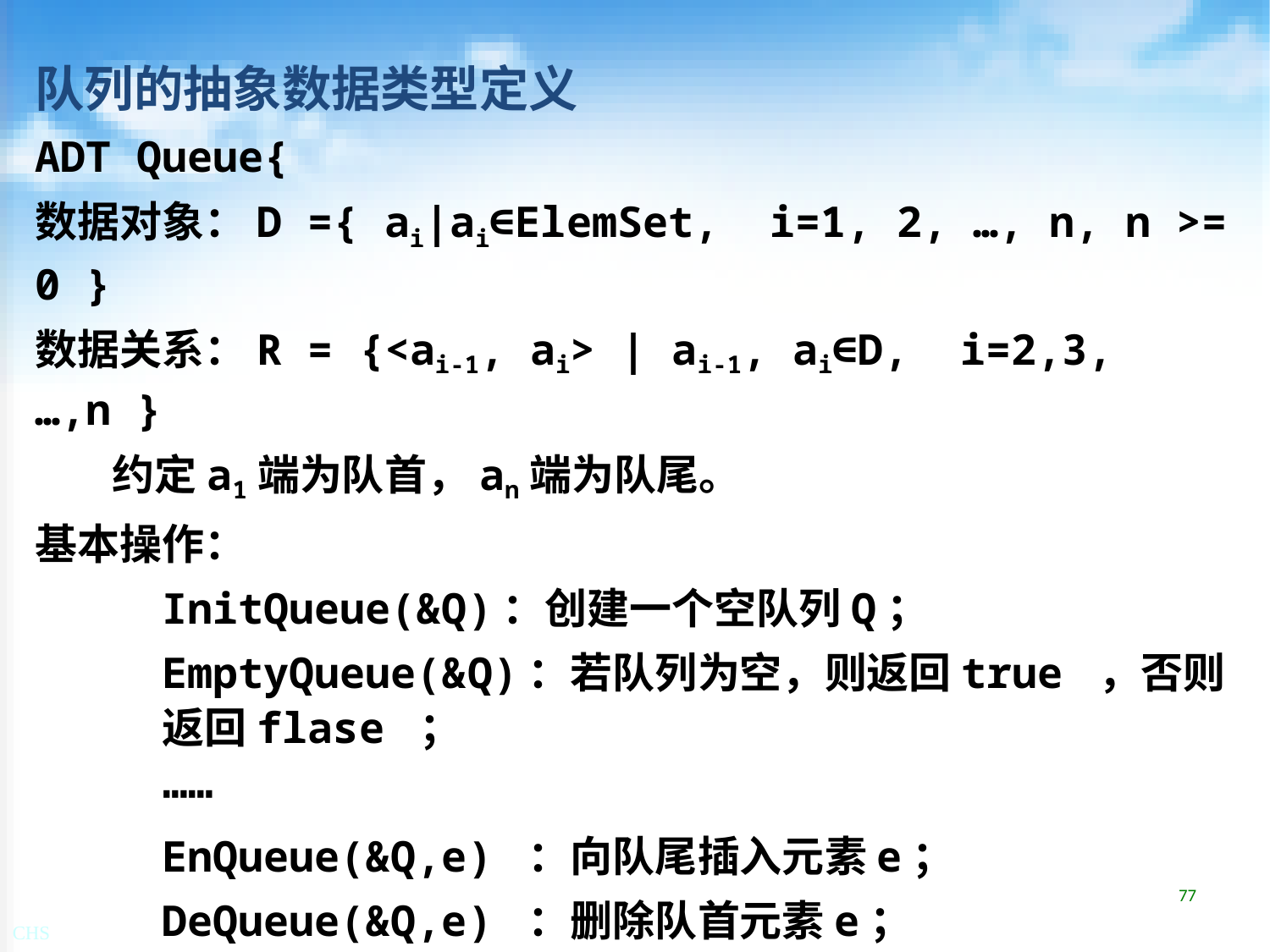

队列的抽象数据类型定义
ADT Queue{
数据对象：D ={ ai|ai∈ElemSet,  i=1, 2, …, n, n >= 0 }
数据关系：R = {<ai-1, ai> | ai-1, ai∈D,  i=2,3,…,n }
       约定a1端为队首，an端为队尾。
基本操作：
InitQueue(&Q)：创建一个空队列Q；
EmptyQueue(&Q)：若队列为空，则返回true ，否则返回flase ；
⋯⋯
EnQueue(&Q,e) ：向队尾插入元素e；
DeQueue(&Q,e) ：删除队首元素e；
} ADT Queue
77